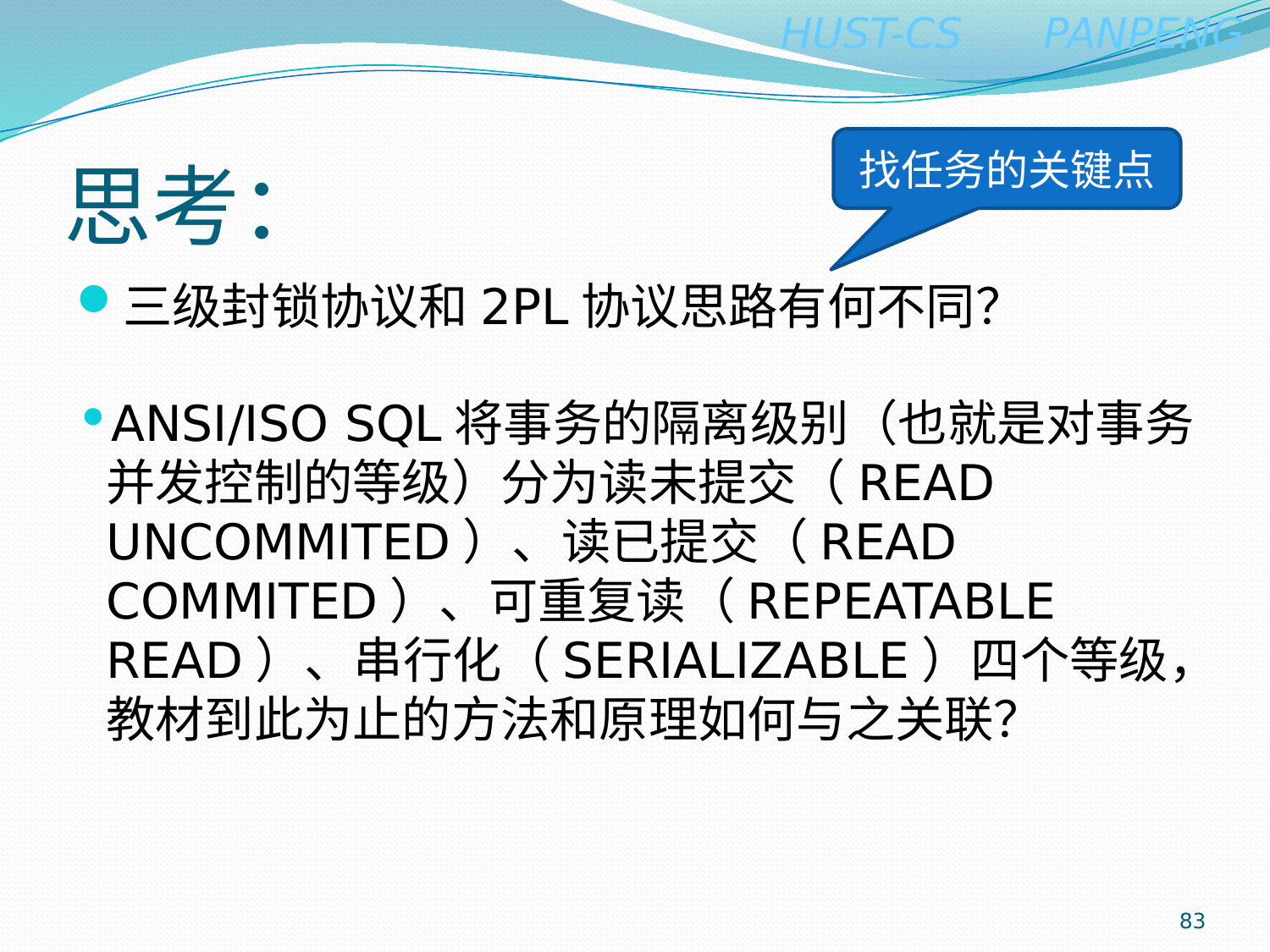

# 思考：
找任务的关键点
三级封锁协议和2PL协议思路有何不同？
ANSI/ISO SQL将事务的隔离级别（也就是对事务并发控制的等级）分为读未提交（READ UNCOMMITED）、读已提交（READ COMMITED）、可重复读（REPEATABLE READ）、串行化（SERIALIZABLE）四个等级，教材到此为止的方法和原理如何与之关联？
83